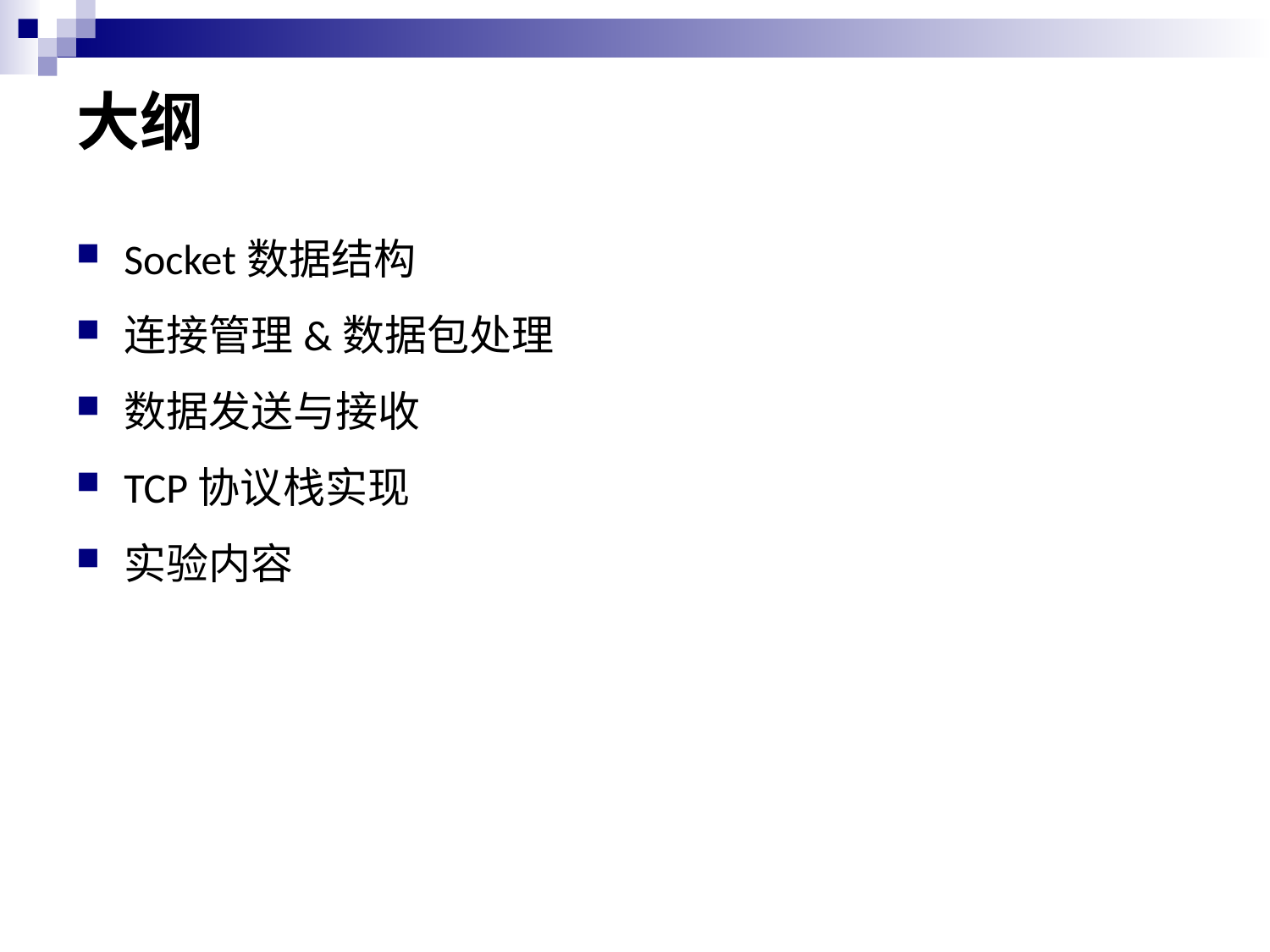

# 大纲
Socket数据结构
连接管理&数据包处理
数据发送与接收
TCP协议栈实现
实验内容
2